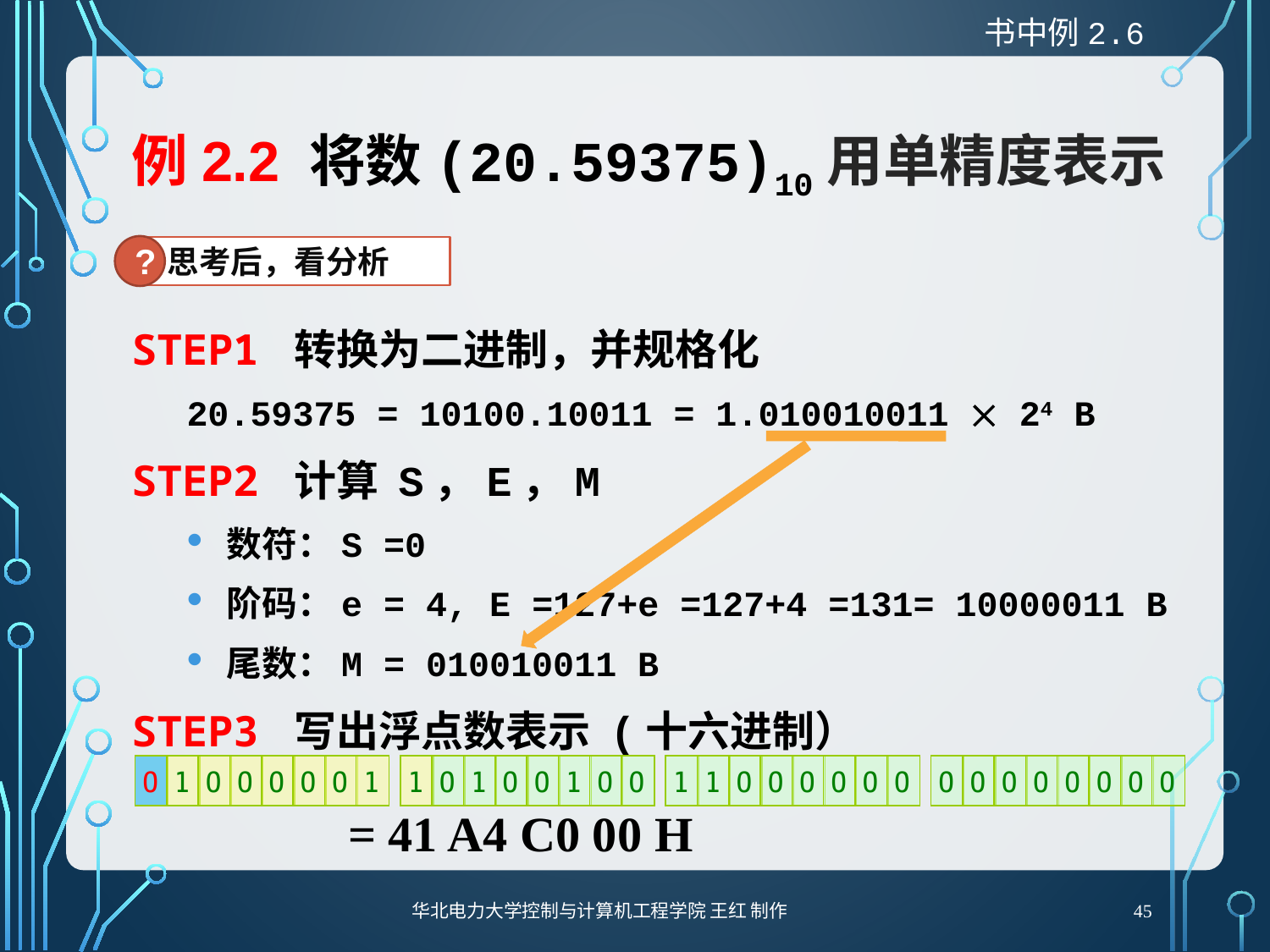

书中例2.6
# 例2.2 将数(20.59375)10用单精度表示
?
 思考后，看分析
Step1 转换为二进制，并规格化
20.59375 = 10100.10011 = 1.010010011 × 24 B
Step2 计算 S，E，M
数符：S =0
阶码：e = 4, E =127+e =127+4 =131= 10000011 B
尾数：M = 010010011 B
Step3 写出浮点数表示 (十六进制）

0
1
0
0
0
0
0
1
1
0
1
0
0
1
0
0
1
1
0
0
0
0
0
0
0
0
0
0
0
0
0
0
= 41 A4 C0 00 H
45
华北电力大学控制与计算机工程学院 王红 制作